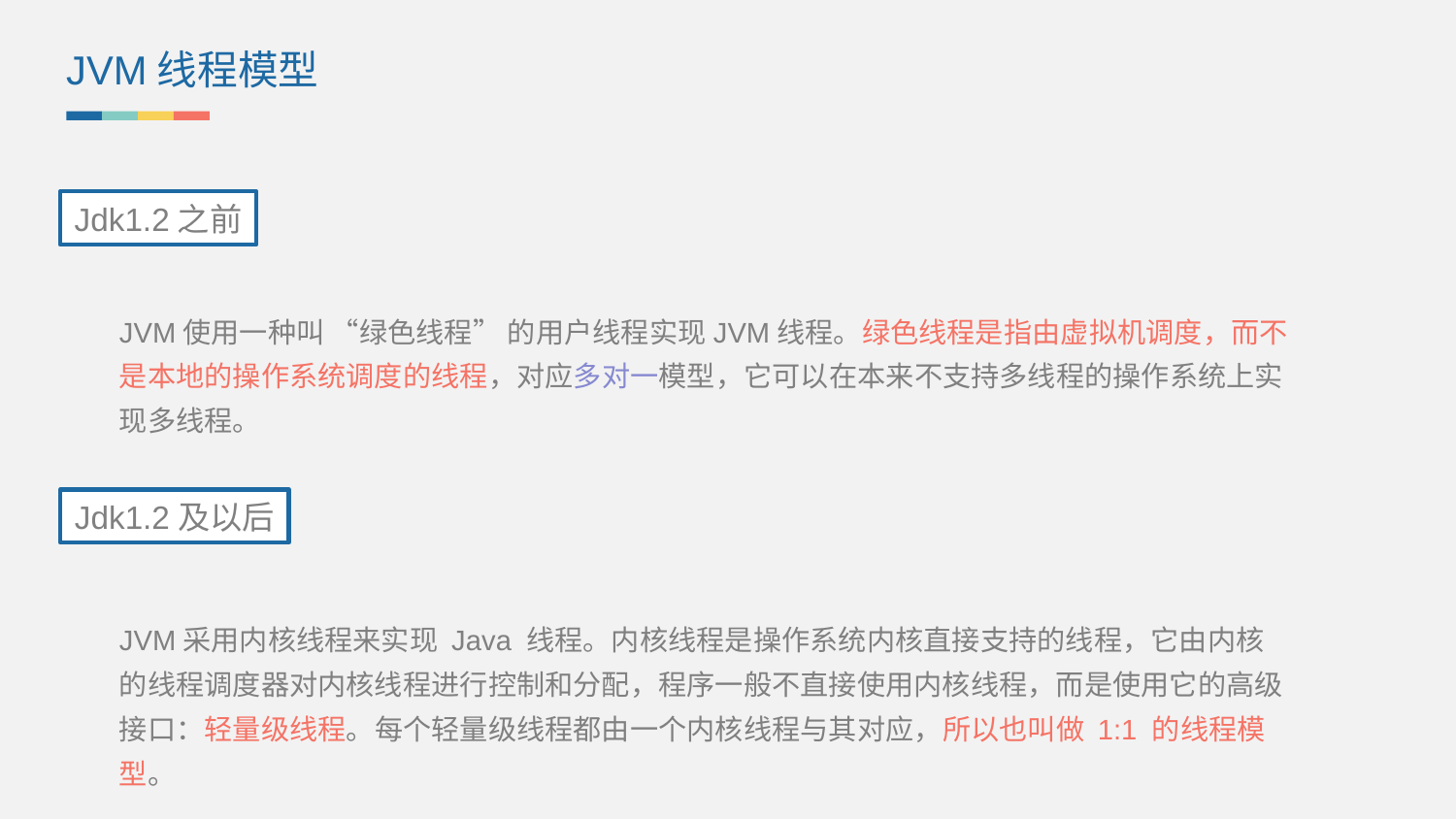

JVM线程模型

Jdk1.2之前
JVM使用一种叫 “绿色线程” 的用户线程实现JVM线程。绿色线程是指由虚拟机调度，而不是本地的操作系统调度的线程，对应多对一模型，它可以在本来不支持多线程的操作系统上实现多线程。
Jdk1.2及以后
JVM采用内核线程来实现 Java 线程。内核线程是操作系统内核直接支持的线程，它由内核的线程调度器对内核线程进行控制和分配，程序一般不直接使用内核线程，而是使用它的高级接口：轻量级线程。每个轻量级线程都由一个内核线程与其对应，所以也叫做 1:1 的线程模型。